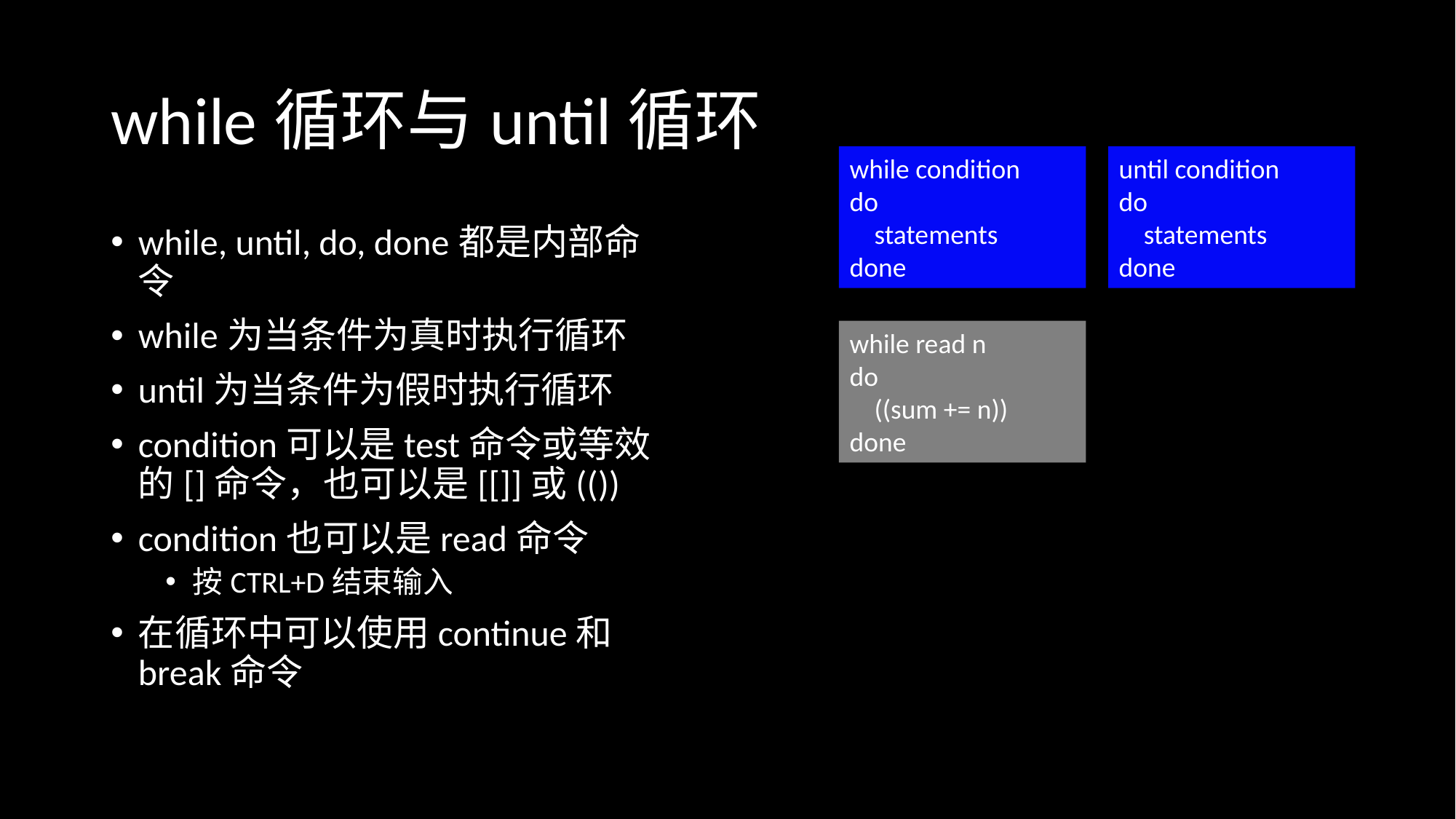

# while循环与until循环
until condition
do
    statements
done
while condition
do
    statements
done
while, until, do, done都是内部命令
while为当条件为真时执行循环
until为当条件为假时执行循环
condition可以是test命令或等效的[]命令，也可以是[[]]或(())
condition也可以是read命令
按CTRL+D结束输入
在循环中可以使用continue和break命令

while read n
do
    ((sum += n))
done